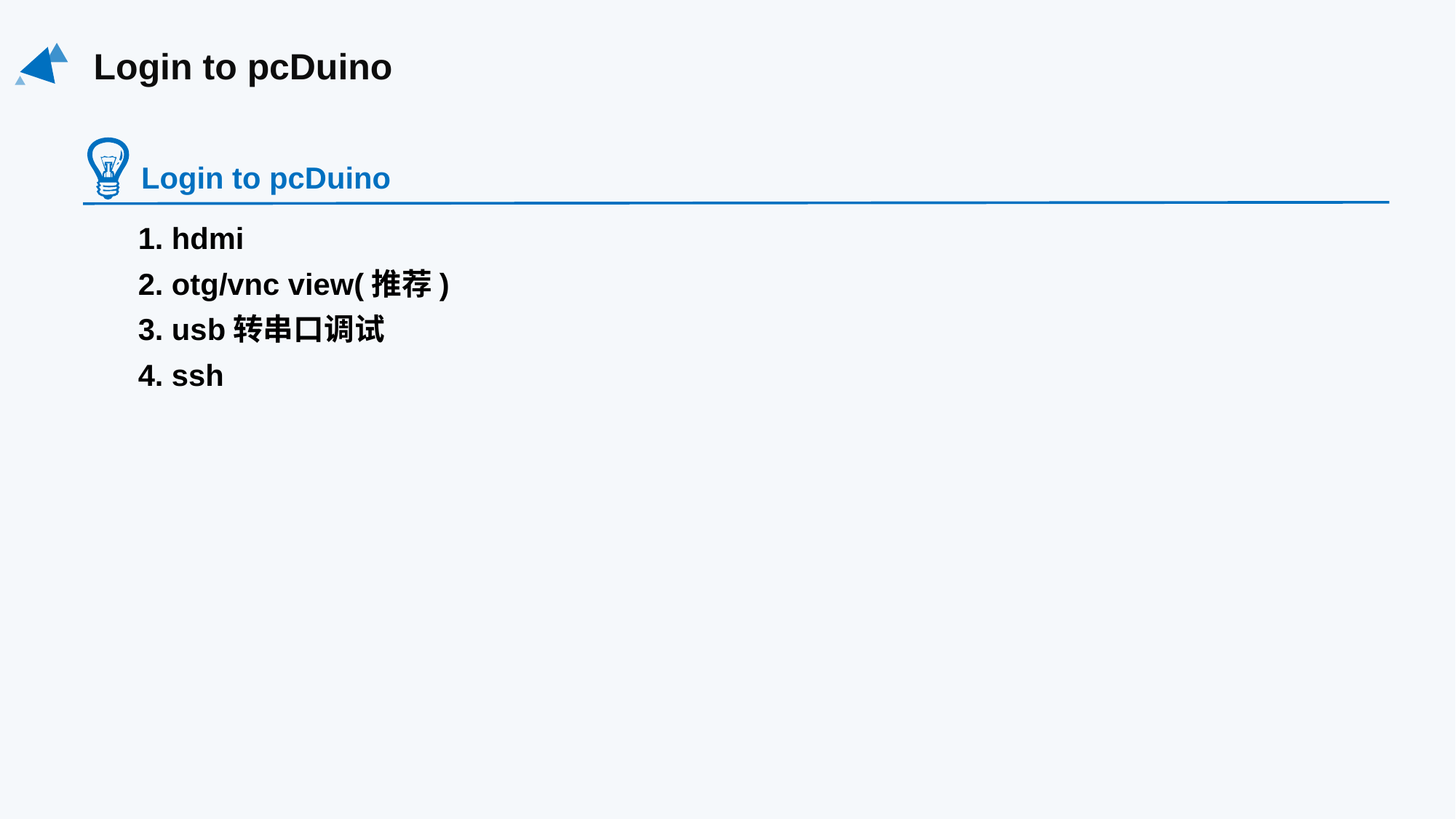

Login to pcDuino

Login to pcDuino
1. hdmi
2. otg/vnc view(推荐)
3. usb转串口调试
4. ssh